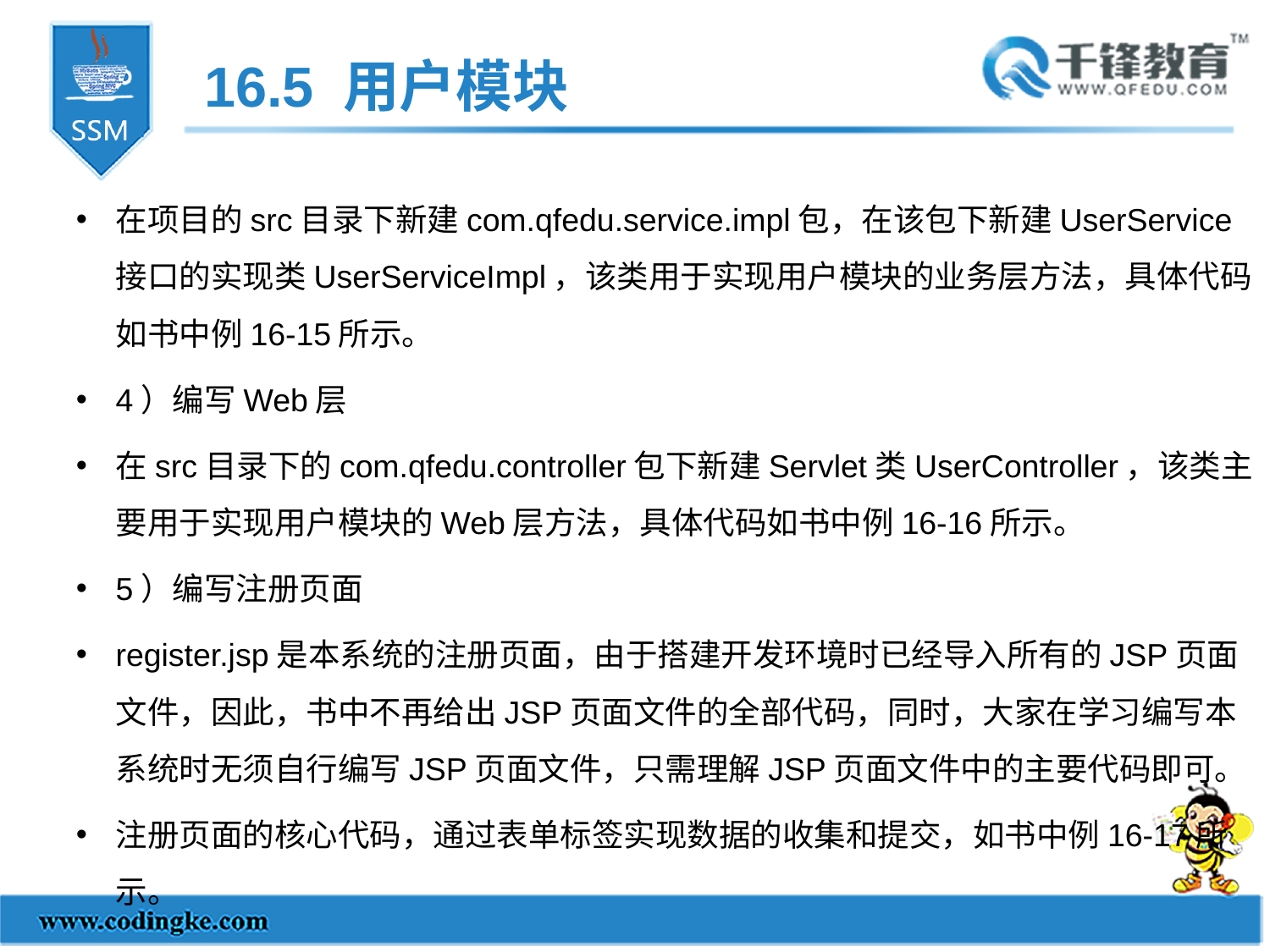

16.5 用户模块
在项目的src目录下新建com.qfedu.service.impl包，在该包下新建UserService接口的实现类UserServiceImpl，该类用于实现用户模块的业务层方法，具体代码如书中例16-15所示。
4）编写Web层
在src目录下的com.qfedu.controller包下新建Servlet类UserController，该类主要用于实现用户模块的Web层方法，具体代码如书中例16-16所示。
5）编写注册页面
register.jsp是本系统的注册页面，由于搭建开发环境时已经导入所有的JSP页面文件，因此，书中不再给出JSP页面文件的全部代码，同时，大家在学习编写本系统时无须自行编写JSP页面文件，只需理解JSP页面文件中的主要代码即可。
注册页面的核心代码，通过表单标签实现数据的收集和提交，如书中例16-17所示。